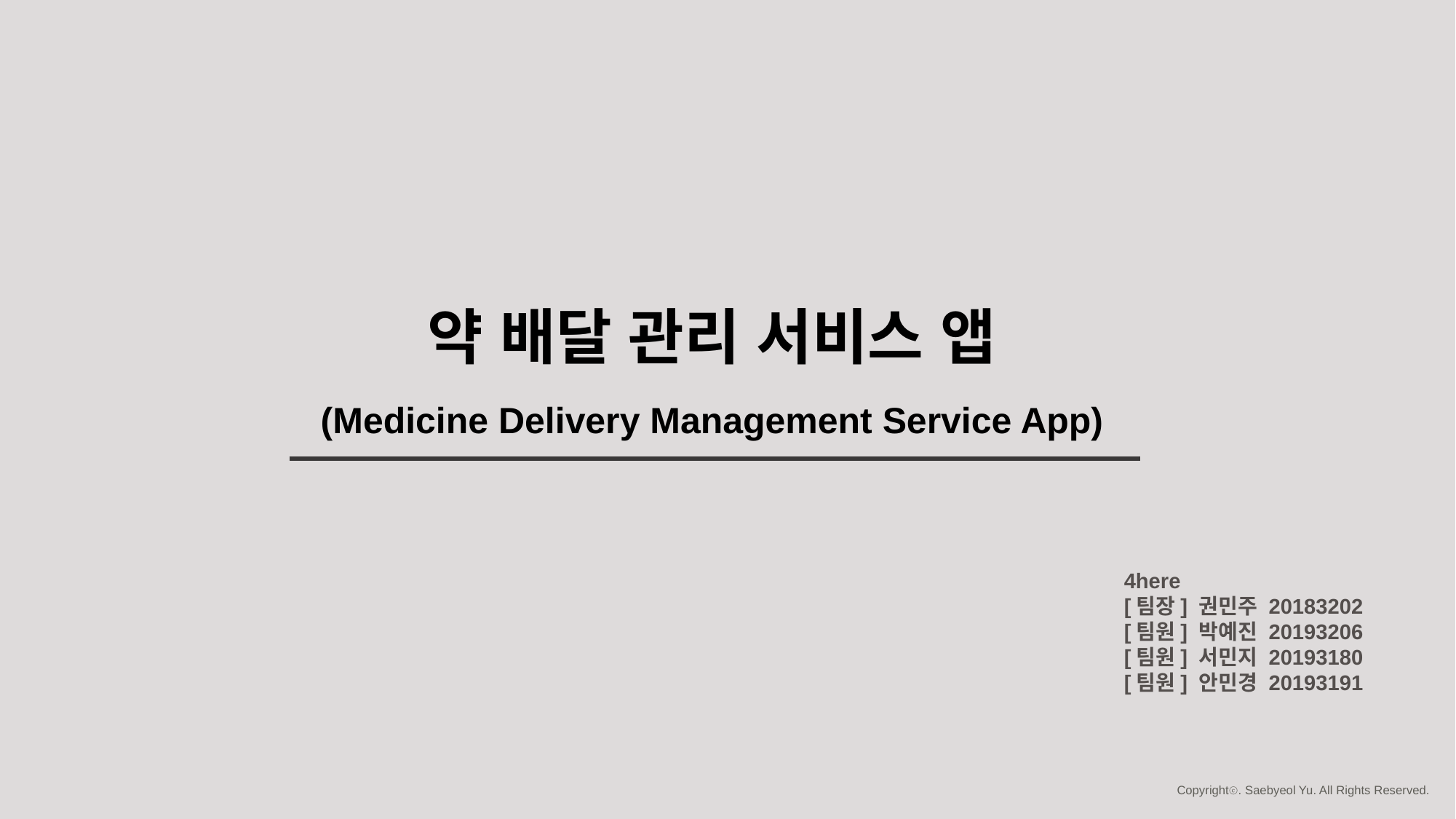

약 배달 관리 서비스 앱
(Medicine Delivery Management Service App)
4here
[팀장] 권민주 20183202
[팀원] 박예진 20193206
[팀원] 서민지 20193180
[팀원] 안민경 20193191